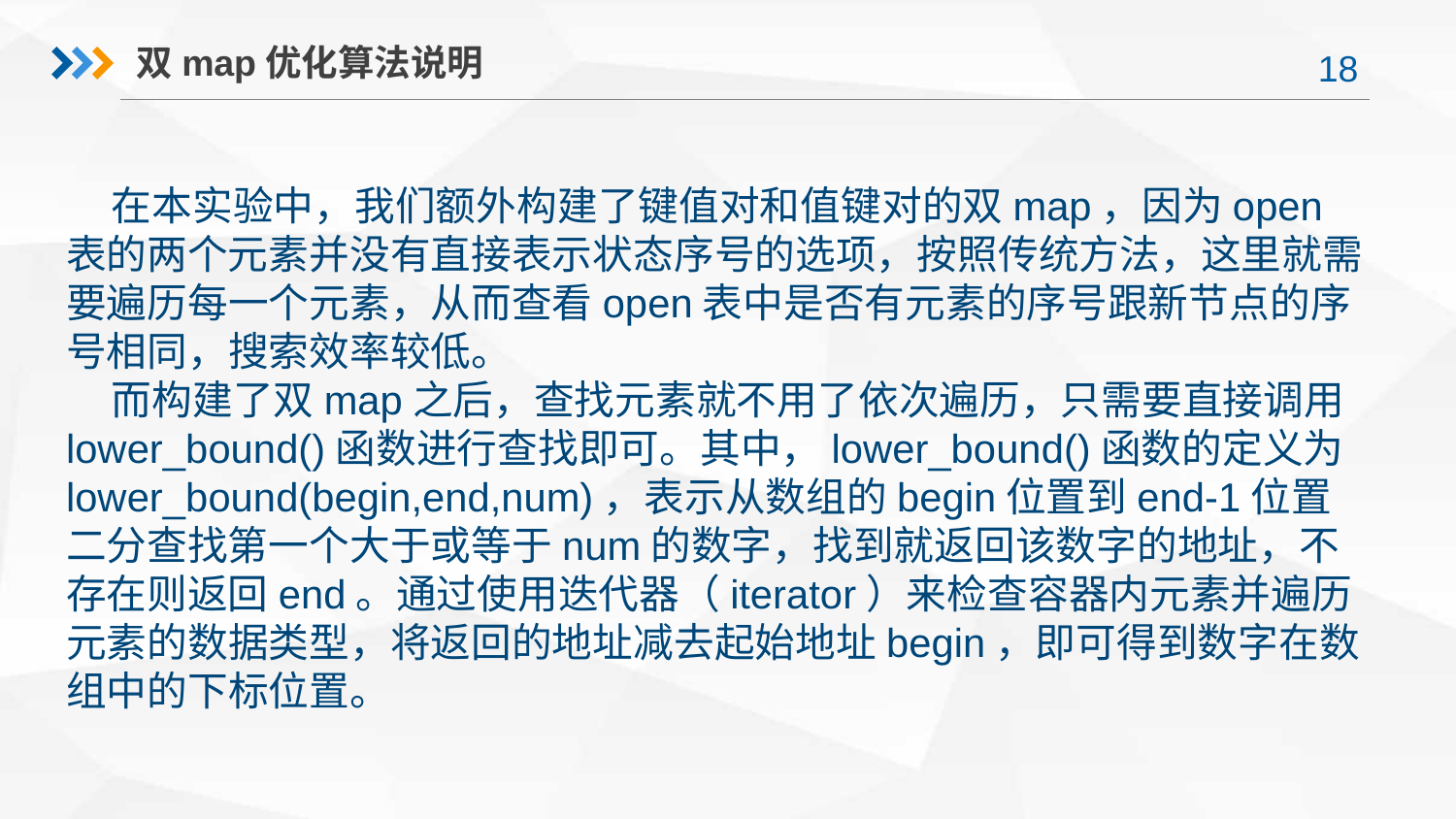

双map优化算法说明
    在本实验中，我们额外构建了键值对和值键对的双map，因为open表的两个元素并没有直接表示状态序号的选项，按照传统方法，这里就需要遍历每一个元素，从而查看open表中是否有元素的序号跟新节点的序号相同，搜索效率较低。
    而构建了双map之后，查找元素就不用了依次遍历，只需要直接调用lower_bound()函数进行查找即可。其中，lower_bound()函数的定义为lower_bound(begin,end,num)，表示从数组的begin位置到end-1位置二分查找第一个大于或等于num的数字，找到就返回该数字的地址，不存在则返回end。通过使用迭代器（iterator）来检查容器内元素并遍历元素的数据类型，将返回的地址减去起始地址begin，即可得到数字在数组中的下标位置。